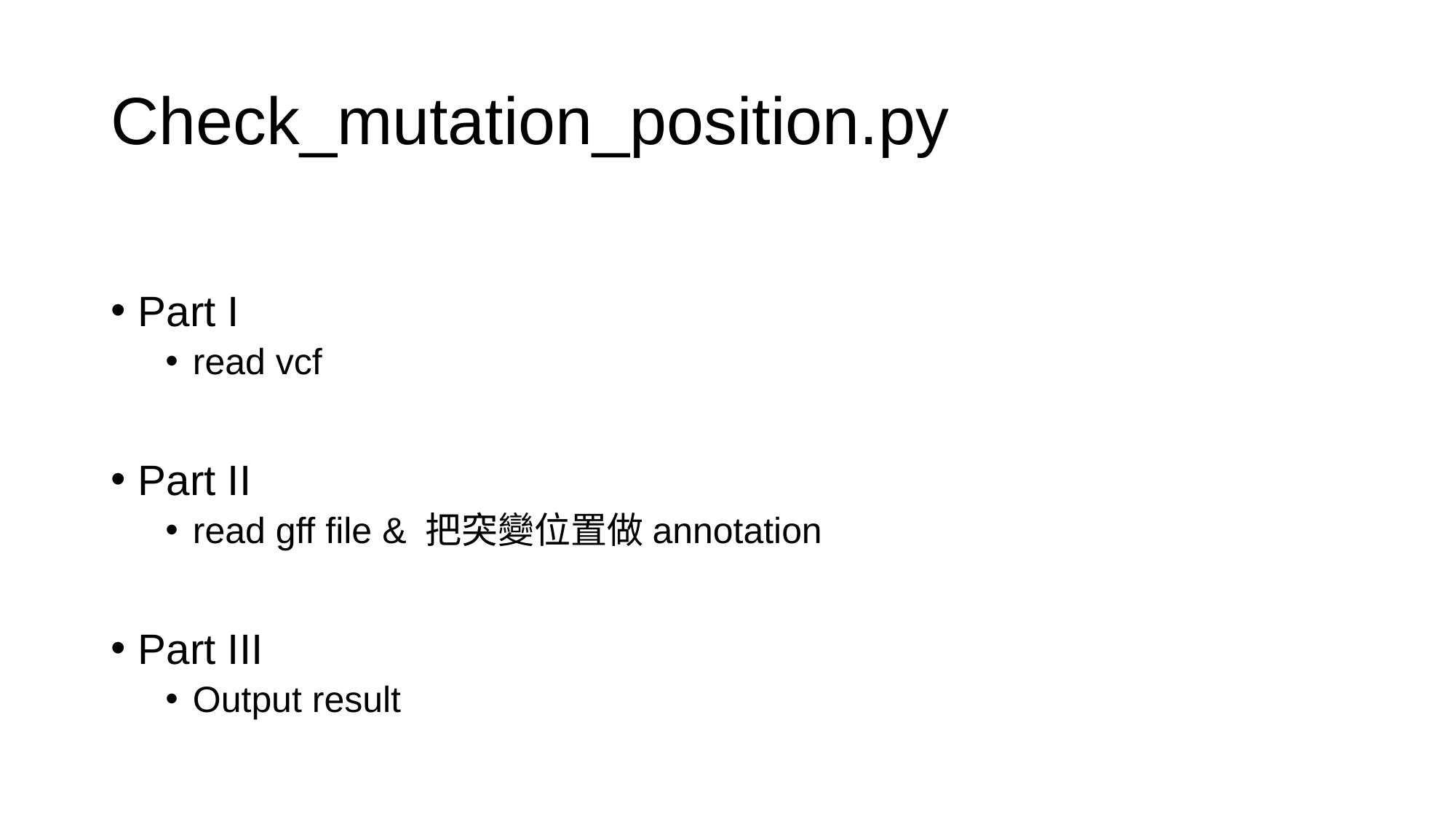

# Check_mutation_position.py

Part I
read vcf

Part II
read gff file & 把突變位置做annotation

Part III
Output result